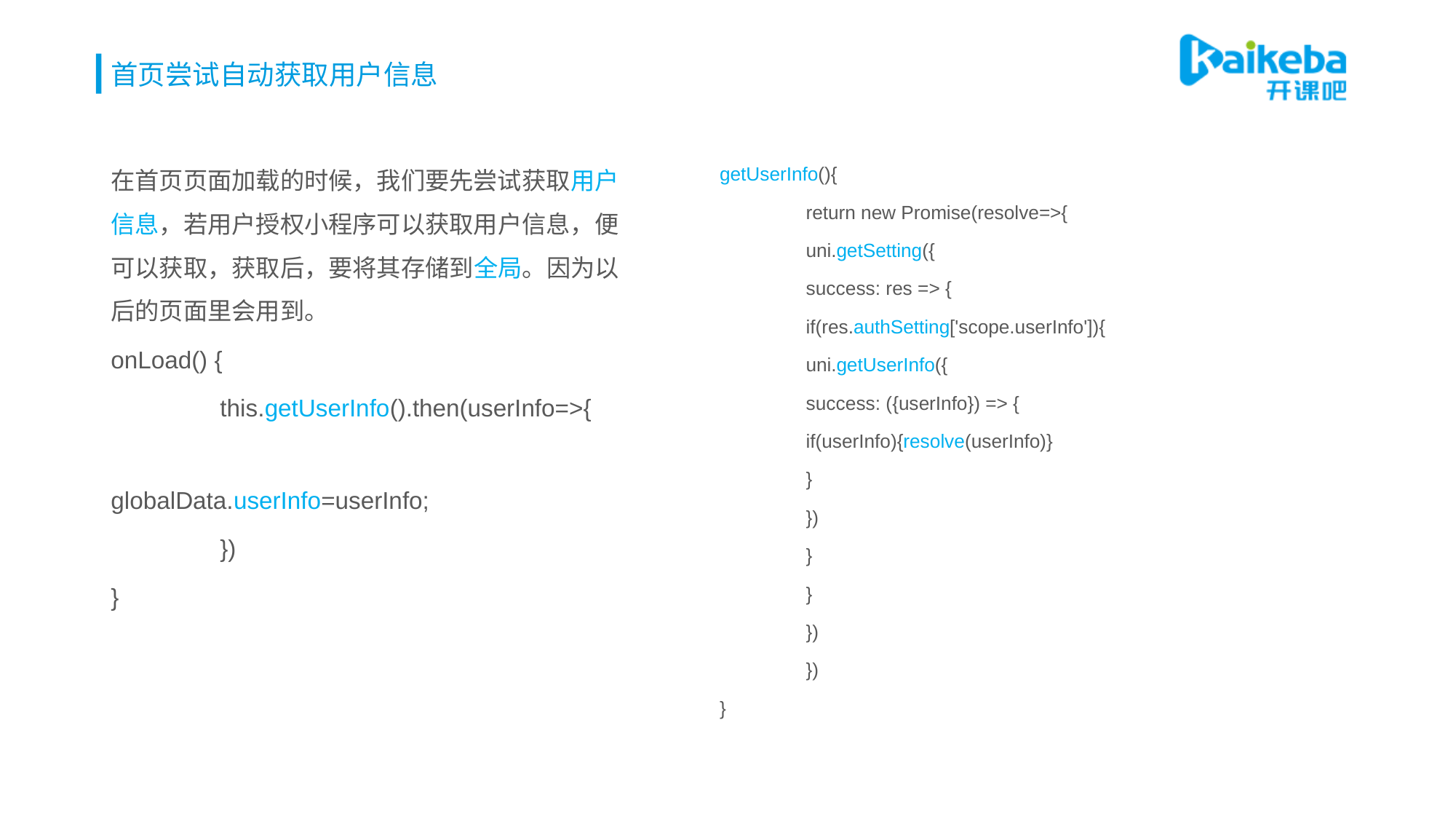

# 首页尝试自动获取用户信息
在首页页面加载的时候，我们要先尝试获取用户信息，若用户授权小程序可以获取用户信息，便可以获取，获取后，要将其存储到全局。因为以后的页面里会用到。
onLoad() {
	this.getUserInfo().then(userInfo=>{
		globalData.userInfo=userInfo;
	})
}

getUserInfo(){
	return new Promise(resolve=>{
		uni.getSetting({
			success: res => {
				if(res.authSetting['scope.userInfo']){
					uni.getUserInfo({
						success: ({userInfo}) => {
							if(userInfo){resolve(userInfo)}
						}
					})
				}
			}
		})
	})
}